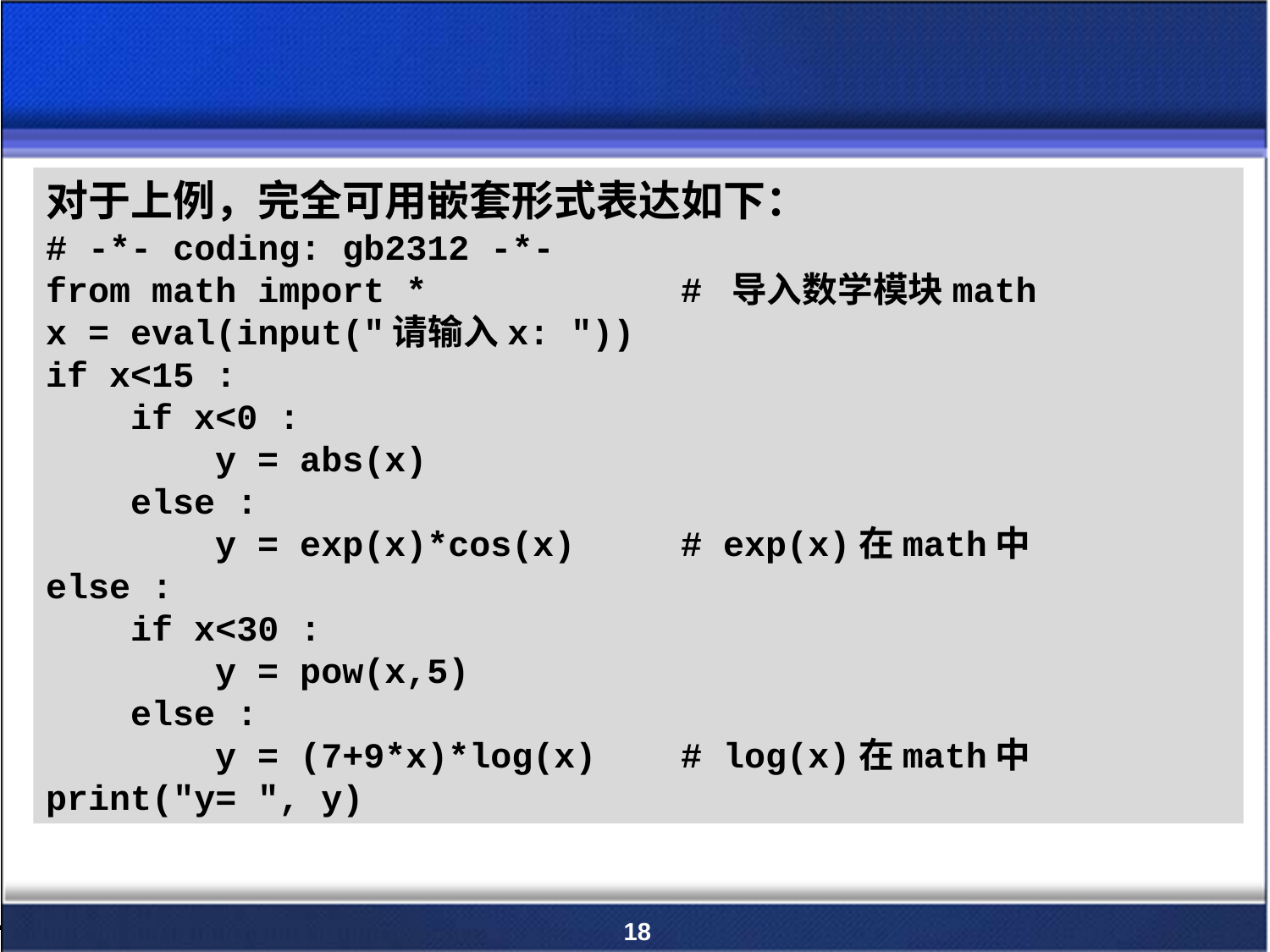

对于上例，完全可用嵌套形式表达如下：
# -*- coding: gb2312 -*-
from math import *      	# 导入数学模块math
x = eval(input("请输入x: "))
if x<15 :
    if x<0 :
        y = abs(x)
    else :
        y = exp(x)*cos(x)   	# exp(x)在math中
else :
    if x<30 :
        y = pow(x,5)
    else :
        y = (7+9*x)*log(x)  	# log(x)在math中
print("y= ", y)
18